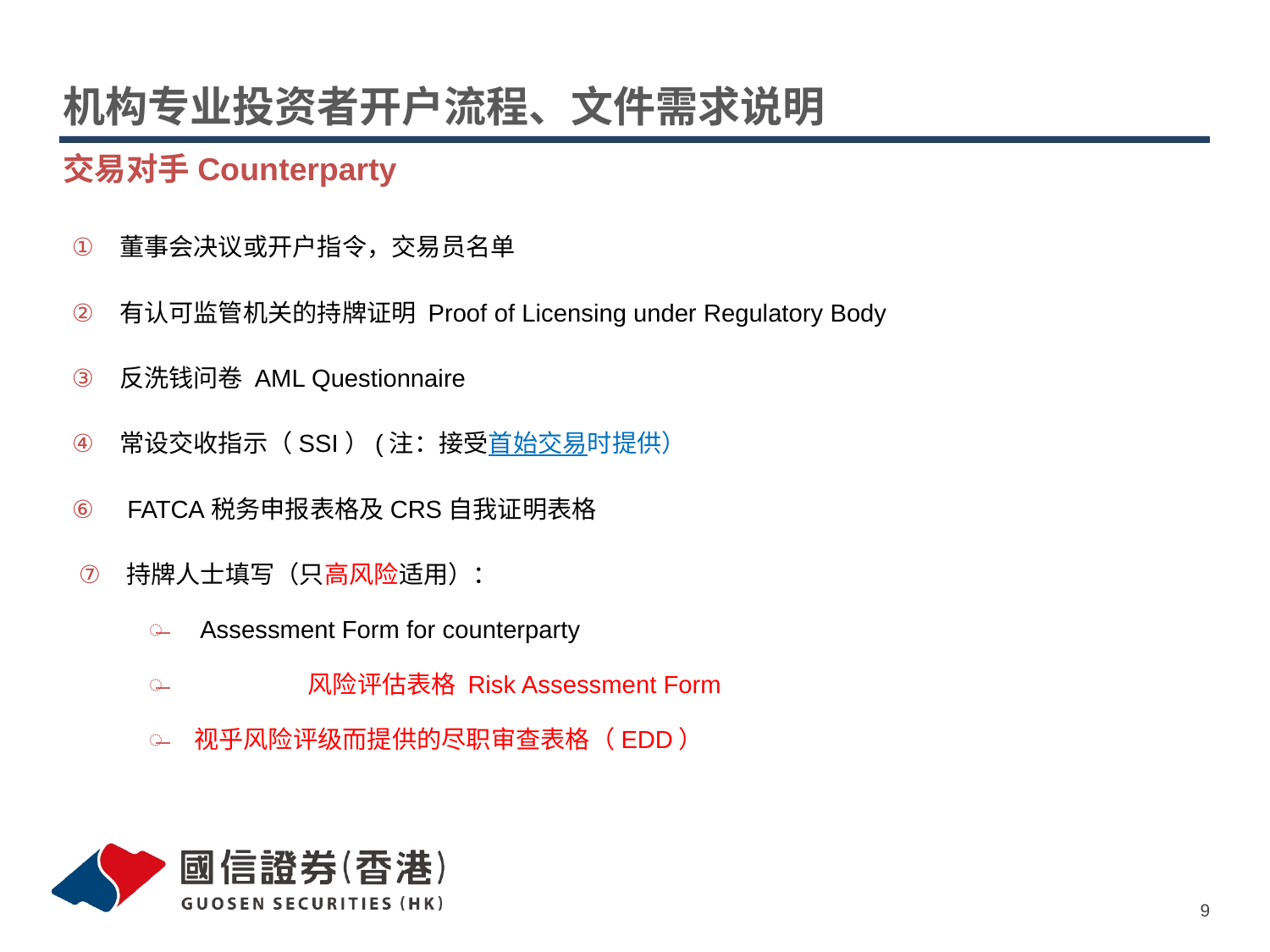

# 机构专业投资者开户流程、文件需求说明
交易对手Counterparty

董事会决议或开户指令，交易员名单
有认可监管机关的持牌证明 Proof of Licensing under Regulatory Body
反洗钱问卷 AML Questionnaire
常设交收指示（SSI）(注：接受首始交易时提供）
FATCA税务申报表格及CRS自我证明表格
持牌人士填写（只高风险适用）：
　Assessment Form for counterparty
 	 风险评估表格 Risk Assessment Form
　视乎风险评级而提供的尽职审查表格（EDD）